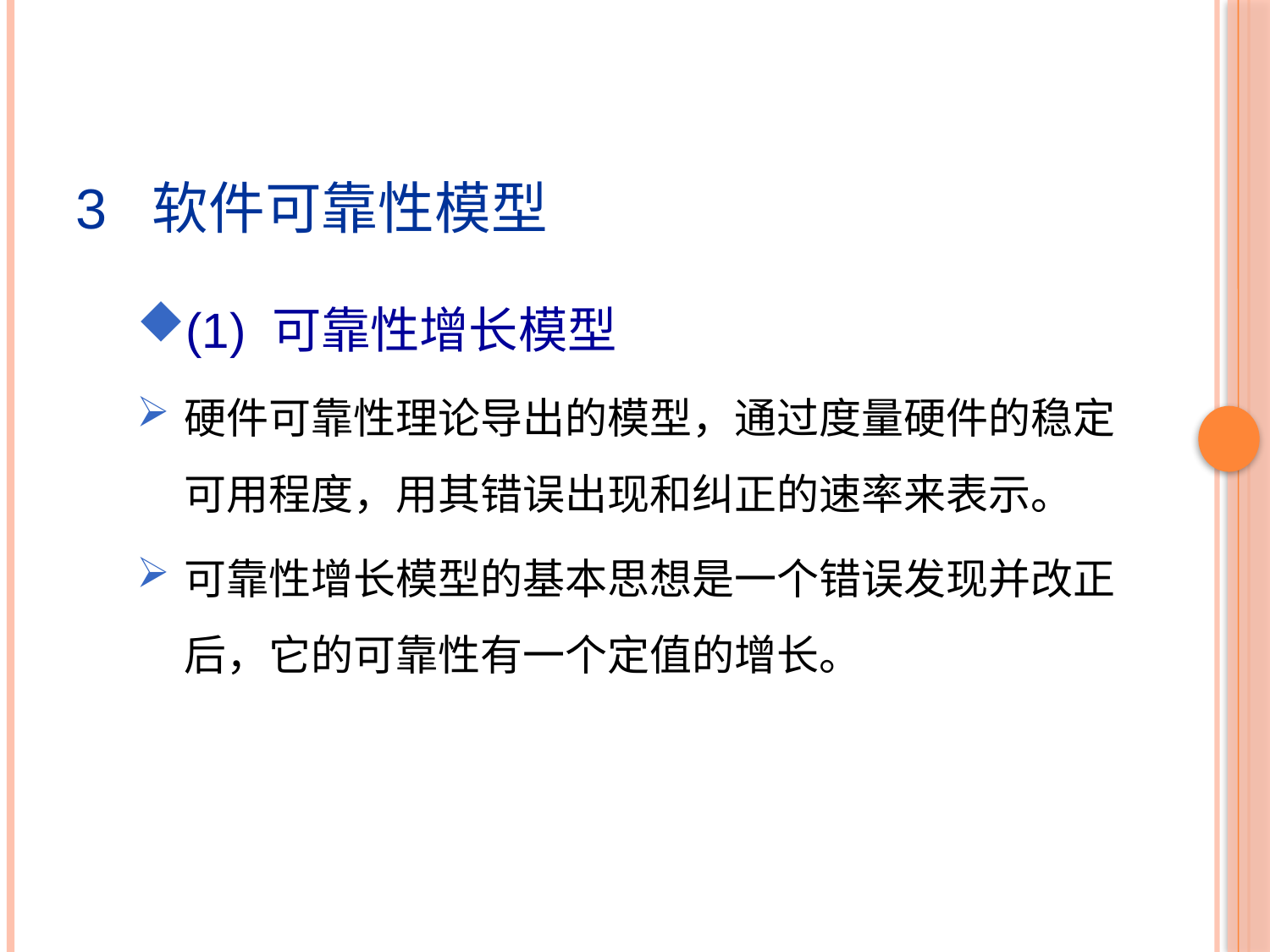

3  软件可靠性模型
(1) 可靠性增长模型
硬件可靠性理论导出的模型，通过度量硬件的稳定可用程度，用其错误出现和纠正的速率来表示。
可靠性增长模型的基本思想是一个错误发现并改正后，它的可靠性有一个定值的增长。